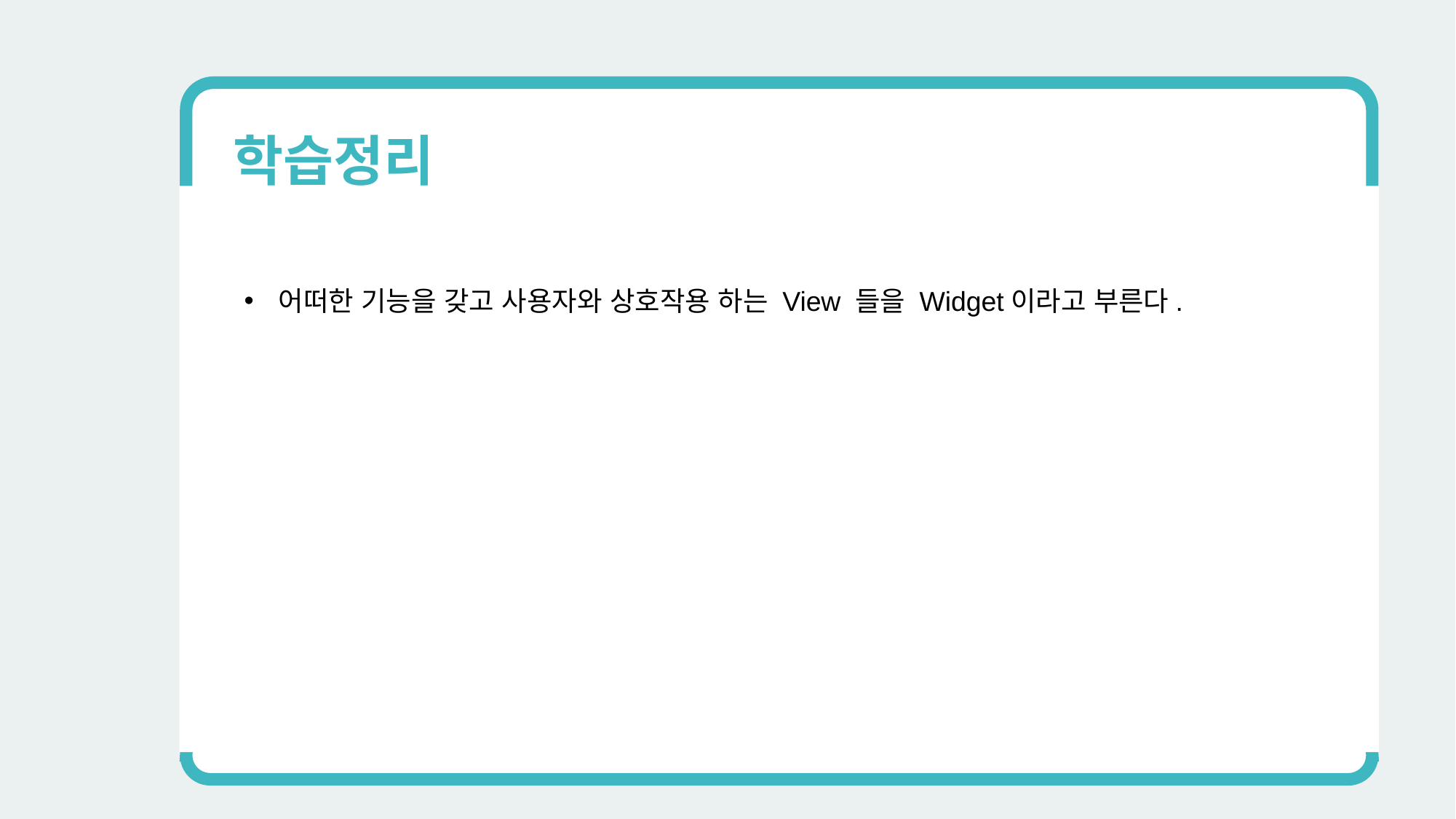

학습정리

어떠한 기능을 갖고 사용자와 상호작용 하는 View 들을 Widget이라고 부른다.